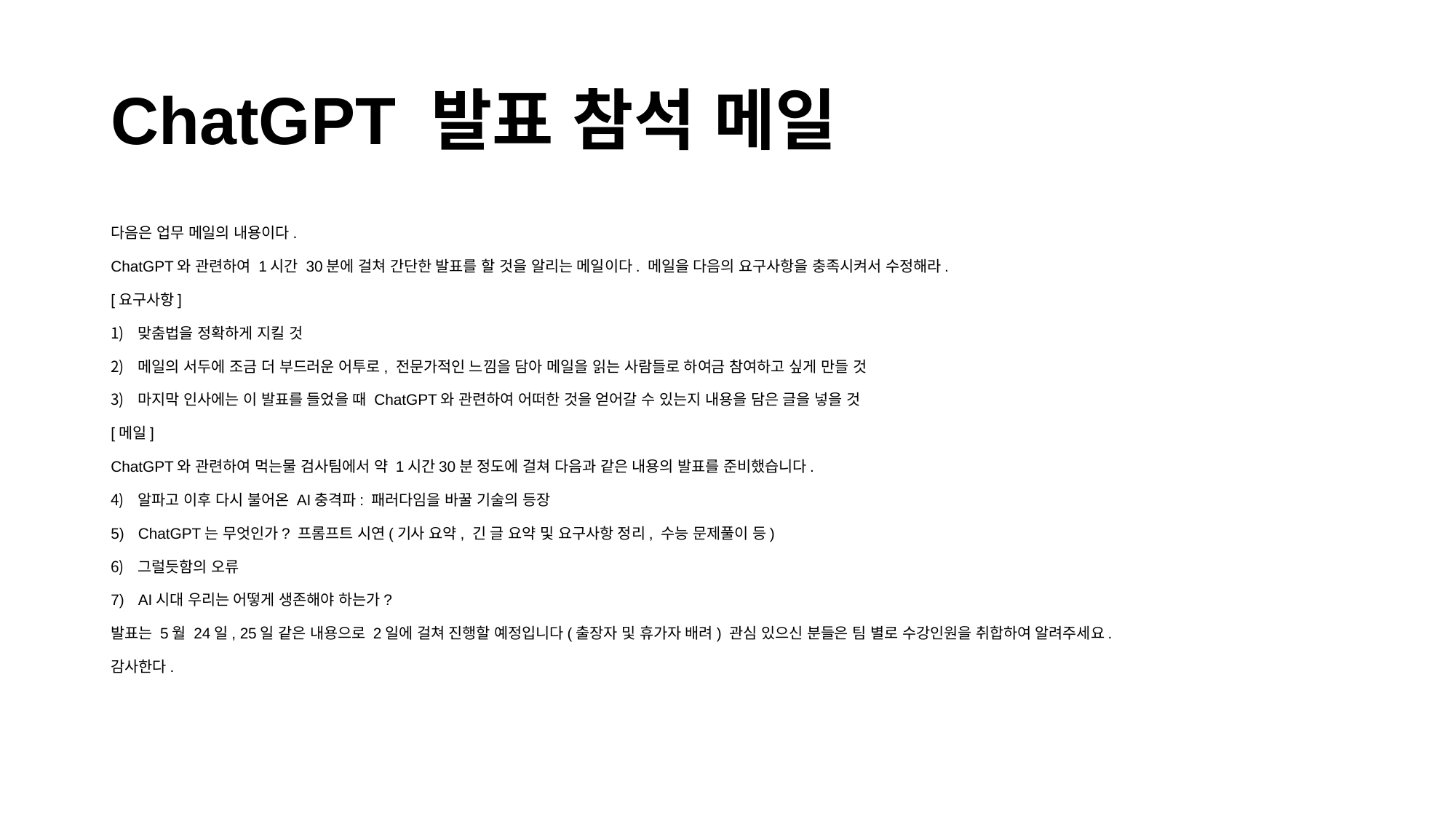

# ChatGPT 발표 참석 메일
다음은 업무 메일의 내용이다.
ChatGPT와 관련하여 1시간 30분에 걸쳐 간단한 발표를 할 것을 알리는 메일이다. 메일을 다음의 요구사항을 충족시켜서 수정해라.
[요구사항]
맞춤법을 정확하게 지킬 것
메일의 서두에 조금 더 부드러운 어투로, 전문가적인 느낌을 담아 메일을 읽는 사람들로 하여금 참여하고 싶게 만들 것
마지막 인사에는 이 발표를 들었을 때 ChatGPT와 관련하여 어떠한 것을 얻어갈 수 있는지 내용을 담은 글을 넣을 것
[메일]
ChatGPT와 관련하여 먹는물 검사팀에서 약 1시간30분 정도에 걸쳐 다음과 같은 내용의 발표를 준비했습니다.
알파고 이후 다시 불어온 AI충격파: 패러다임을 바꿀 기술의 등장
ChatGPT는 무엇인가? 프롬프트 시연(기사 요약, 긴 글 요약 및 요구사항 정리, 수능 문제풀이 등)
그럴듯함의 오류
AI시대 우리는 어떻게 생존해야 하는가?
발표는 5월 24일, 25일 같은 내용으로 2일에 걸쳐 진행할 예정입니다(출장자 및 휴가자 배려) 관심 있으신 분들은 팀 별로 수강인원을 취합하여 알려주세요.
감사한다.